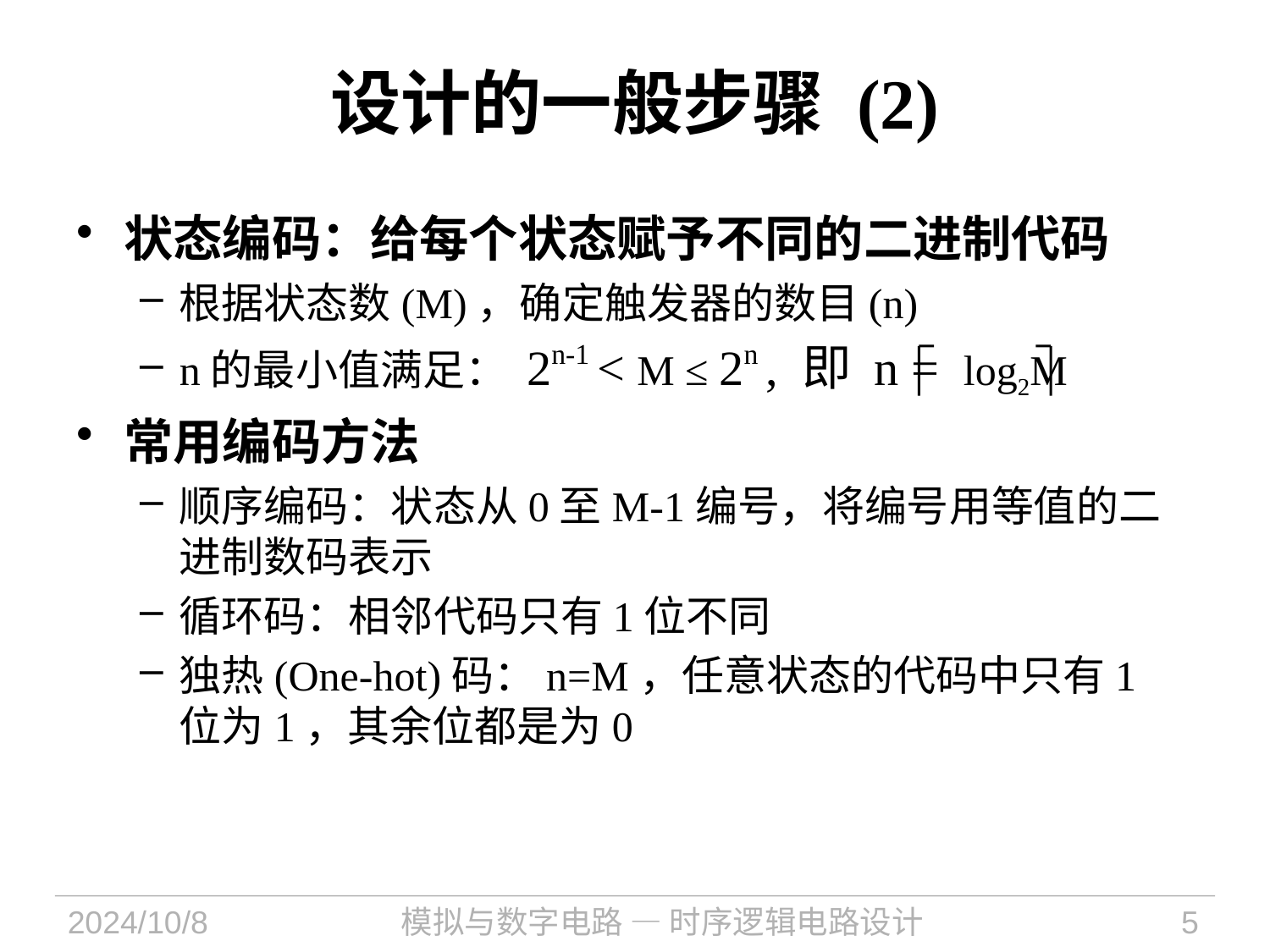

# 设计的一般步骤 (2)
状态编码：给每个状态赋予不同的二进制代码
根据状态数(M)，确定触发器的数目(n)
n的最小值满足： 2n-1 < M ≤ 2n , 即 n =  log2M
常用编码方法
顺序编码：状态从0至M-1编号，将编号用等值的二进制数码表示
循环码：相邻代码只有1位不同
独热(One-hot)码：n=M，任意状态的代码中只有1位为1，其余位都是为0

2024/10/8
模拟与数字电路 — 时序逻辑电路设计
5